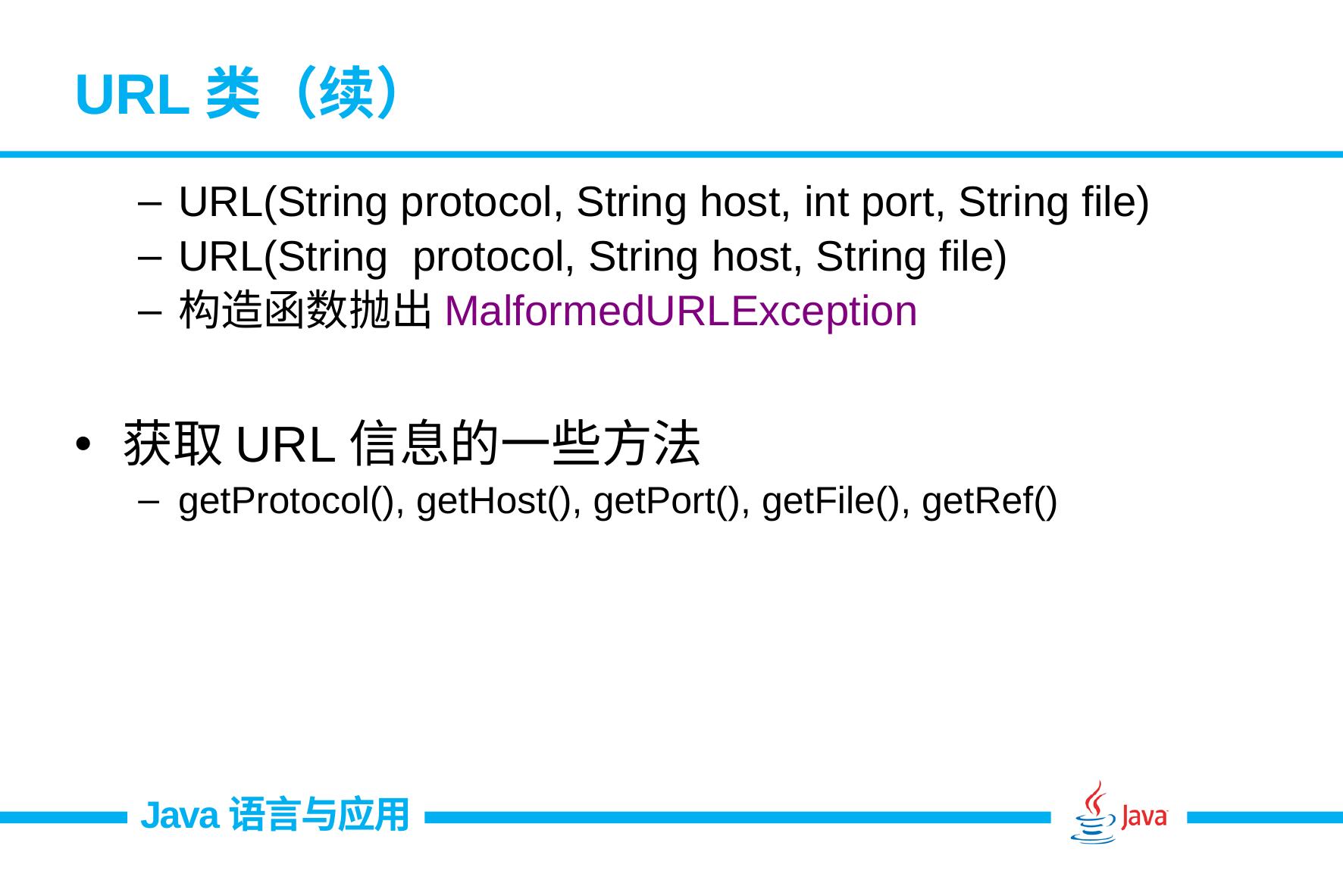

# URL类（续）
URL(String protocol, String host, int port, String file)
URL(String  protocol, String host, String file)
构造函数抛出MalformedURLException

获取URL信息的一些方法
getProtocol(), getHost(), getPort(), getFile(), getRef()